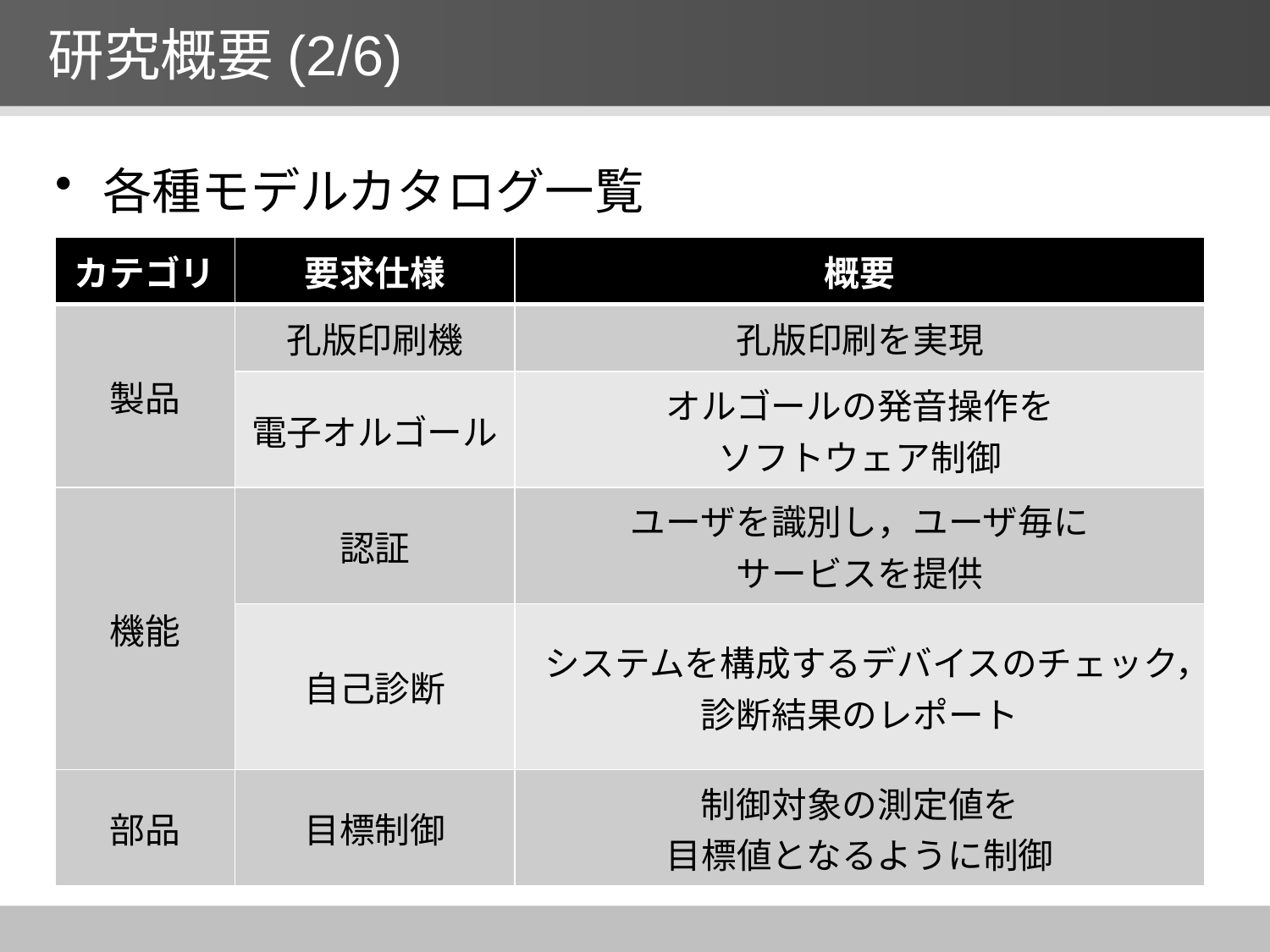

# 研究概要(2/6)
各種モデルカタログ一覧
| カテゴリ | 要求仕様 | 概要 |
| --- | --- | --- |
| 製品 | 孔版印刷機 | 孔版印刷を実現 |
|  | 電子オルゴール | オルゴールの発音操作を ソフトウェア制御 |
| 機能 | 認証 | ユーザを識別し，ユーザ毎に サービスを提供 |
|  | 自己診断 | システムを構成するデバイスのチェック， 診断結果のレポート |
| 部品 | 目標制御 | 制御対象の測定値を 目標値となるように制御 |